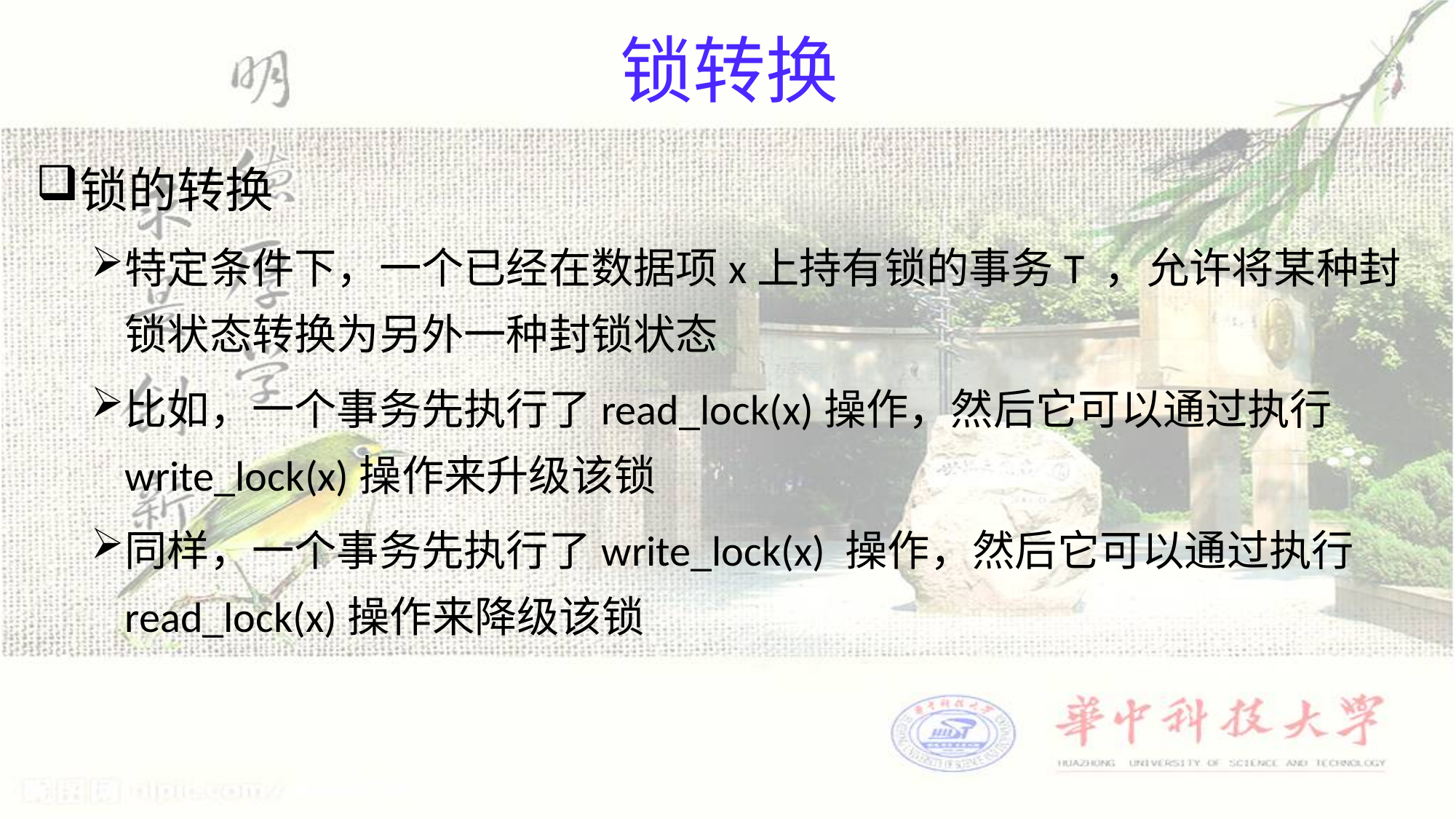

# 锁转换
锁的转换
特定条件下，一个已经在数据项x上持有锁的事务T ，允许将某种封锁状态转换为另外一种封锁状态
比如，一个事务先执行了read_lock(x)操作，然后它可以通过执行write_lock(x)操作来升级该锁
同样，一个事务先执行了write_lock(x) 操作，然后它可以通过执行read_lock(x)操作来降级该锁